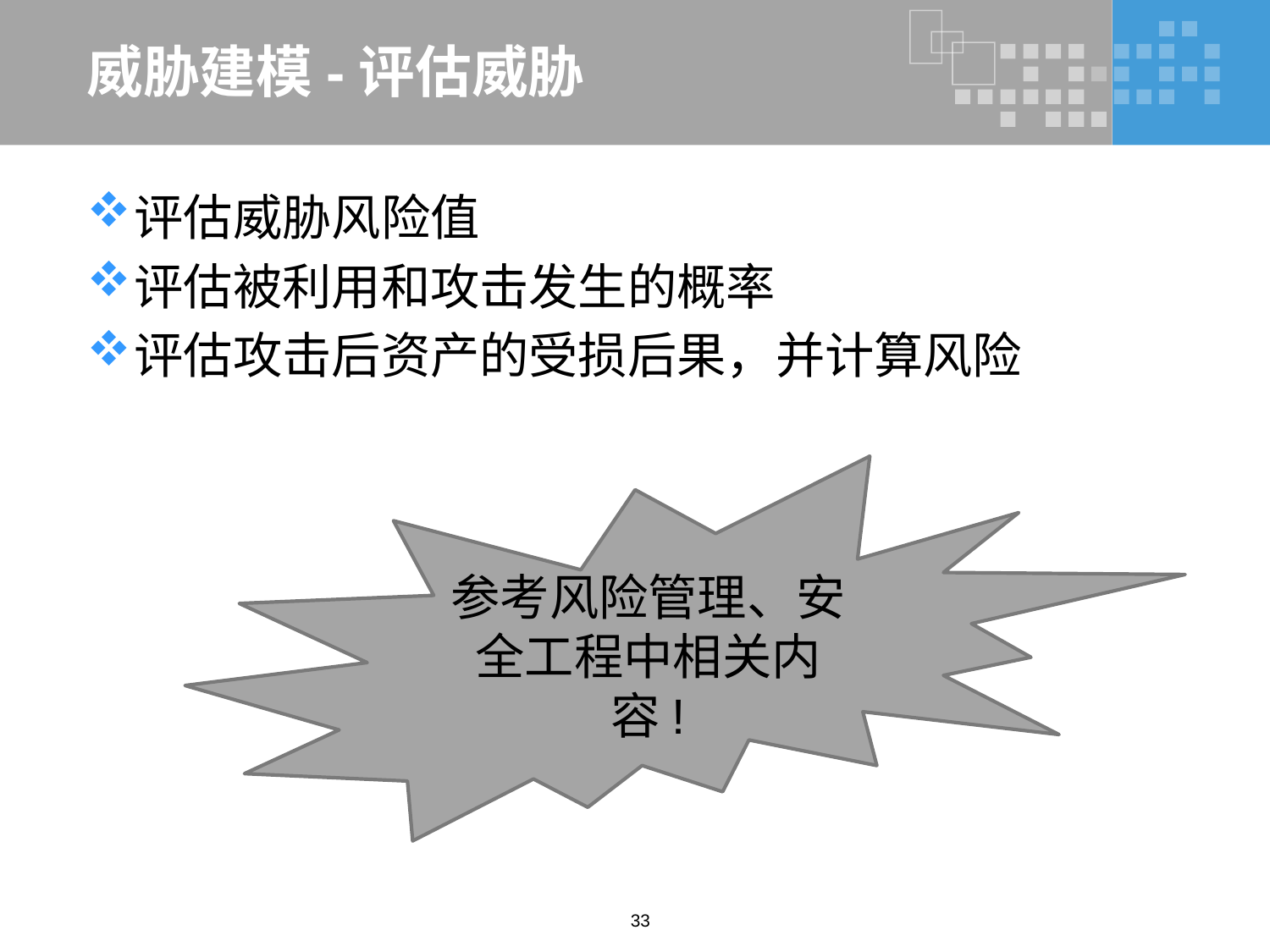

# 威胁建模-评估威胁
评估威胁风险值
评估被利用和攻击发生的概率
评估攻击后资产的受损后果，并计算风险

参考风险管理、安全工程中相关内容!
33